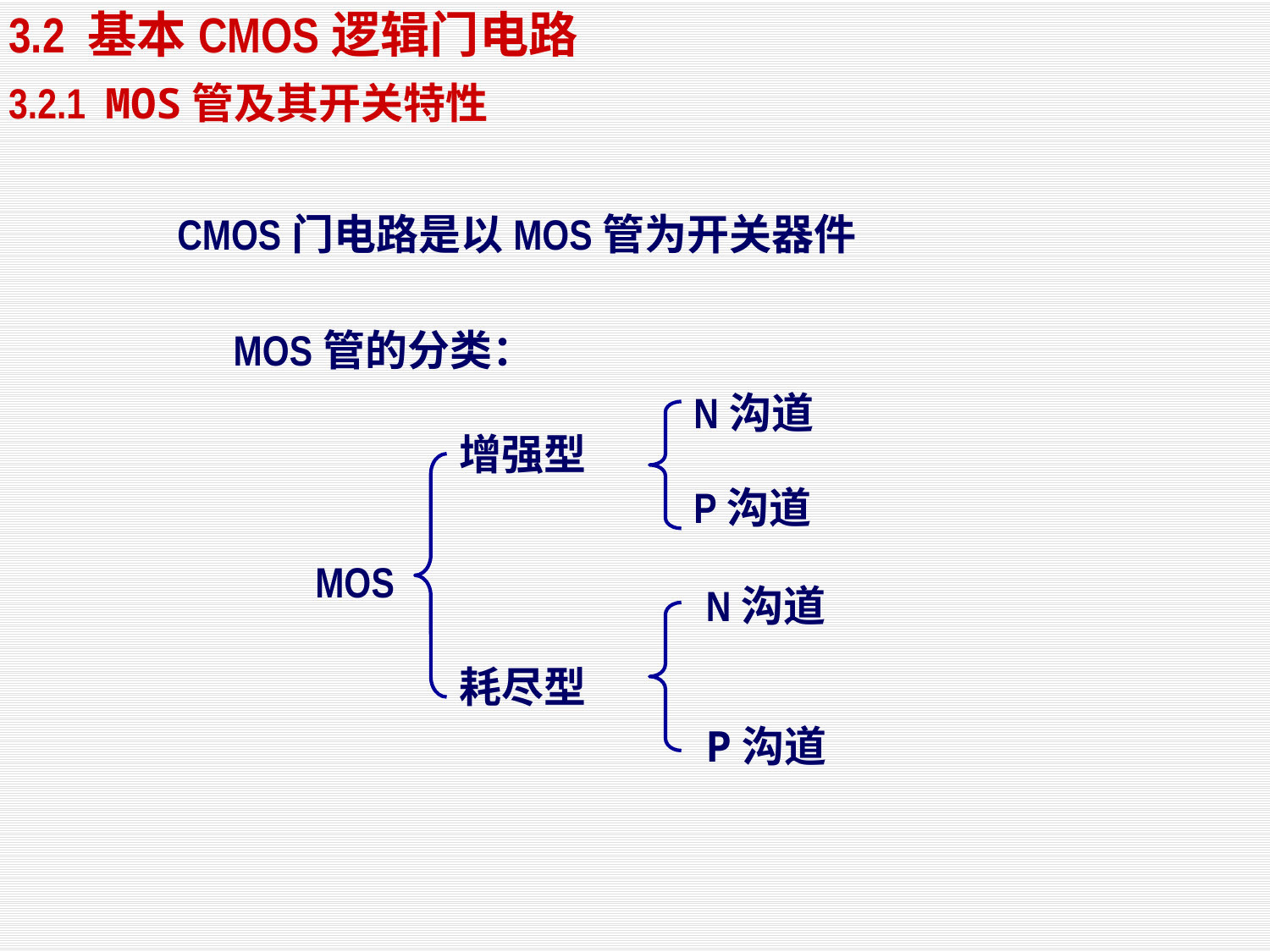

3.2 基本CMOS逻辑门电路
3.2.1  MOS管及其开关特性
CMOS门电路是以MOS管为开关器件
MOS管的分类：
N沟道

增强型

P沟道

MOS

耗尽型
N沟道

P沟道